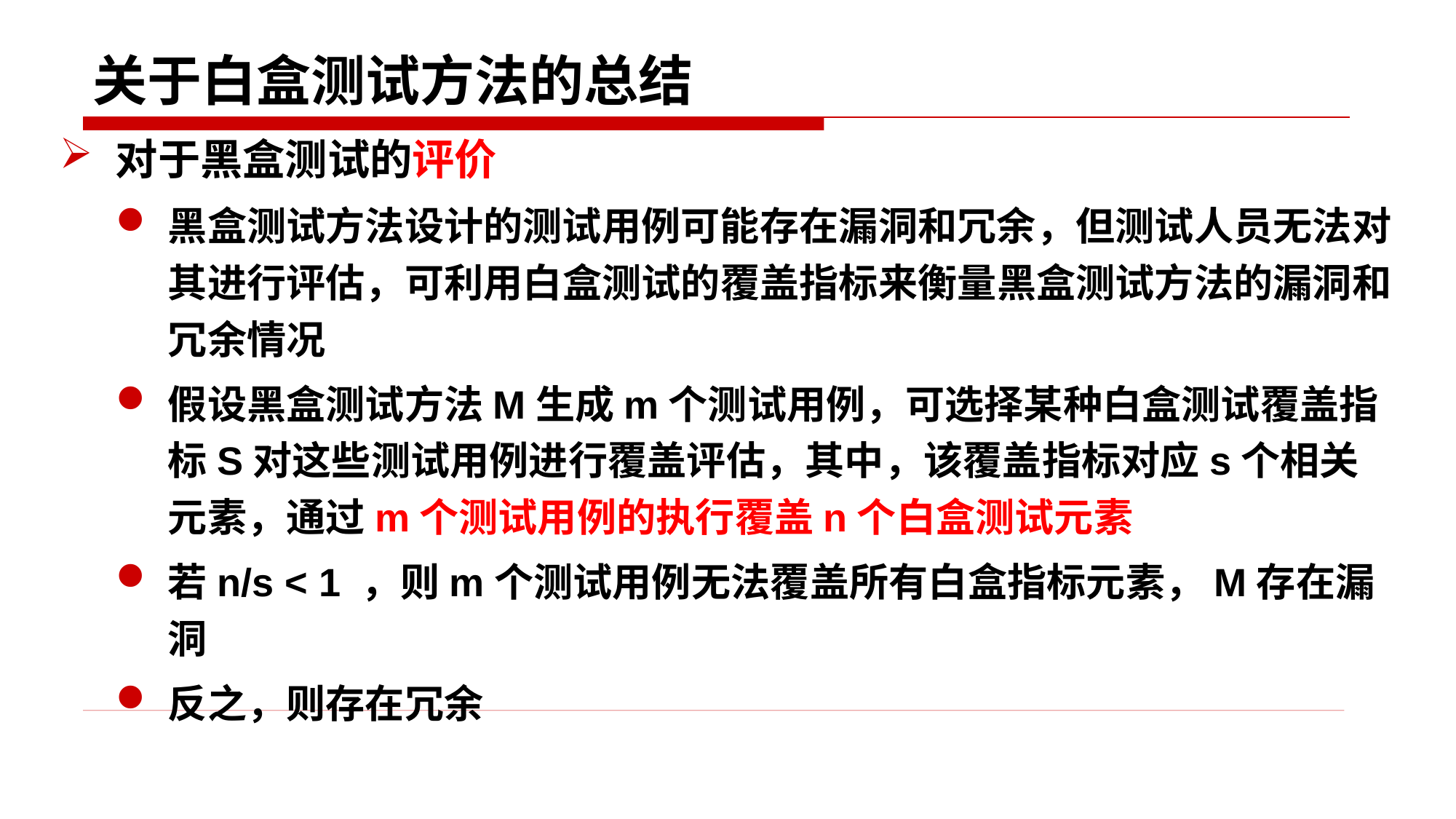

# 关于白盒测试方法的总结
对于黑盒测试的评价
黑盒测试方法设计的测试用例可能存在漏洞和冗余，但测试人员无法对其进行评估，可利用白盒测试的覆盖指标来衡量黑盒测试方法的漏洞和冗余情况
假设黑盒测试方法M生成m个测试用例，可选择某种白盒测试覆盖指标S对这些测试用例进行覆盖评估，其中，该覆盖指标对应s个相关元素，通过m个测试用例的执行覆盖n个白盒测试元素
若n/s < 1 ，则m个测试用例无法覆盖所有白盒指标元素，M存在漏洞
反之，则存在冗余